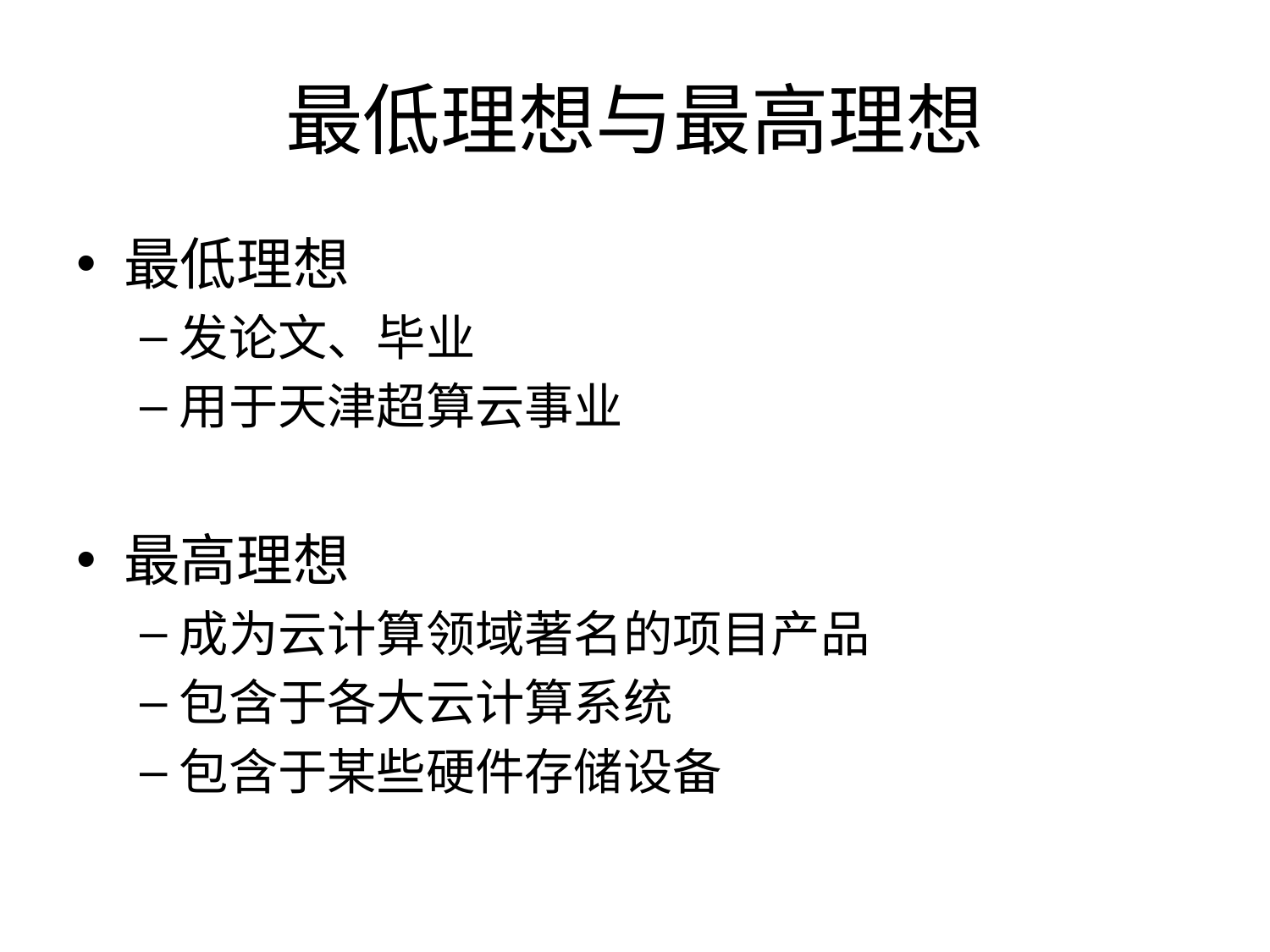

# 最低理想与最高理想
最低理想
发论文、毕业
用于天津超算云事业

最高理想
成为云计算领域著名的项目产品
包含于各大云计算系统
包含于某些硬件存储设备